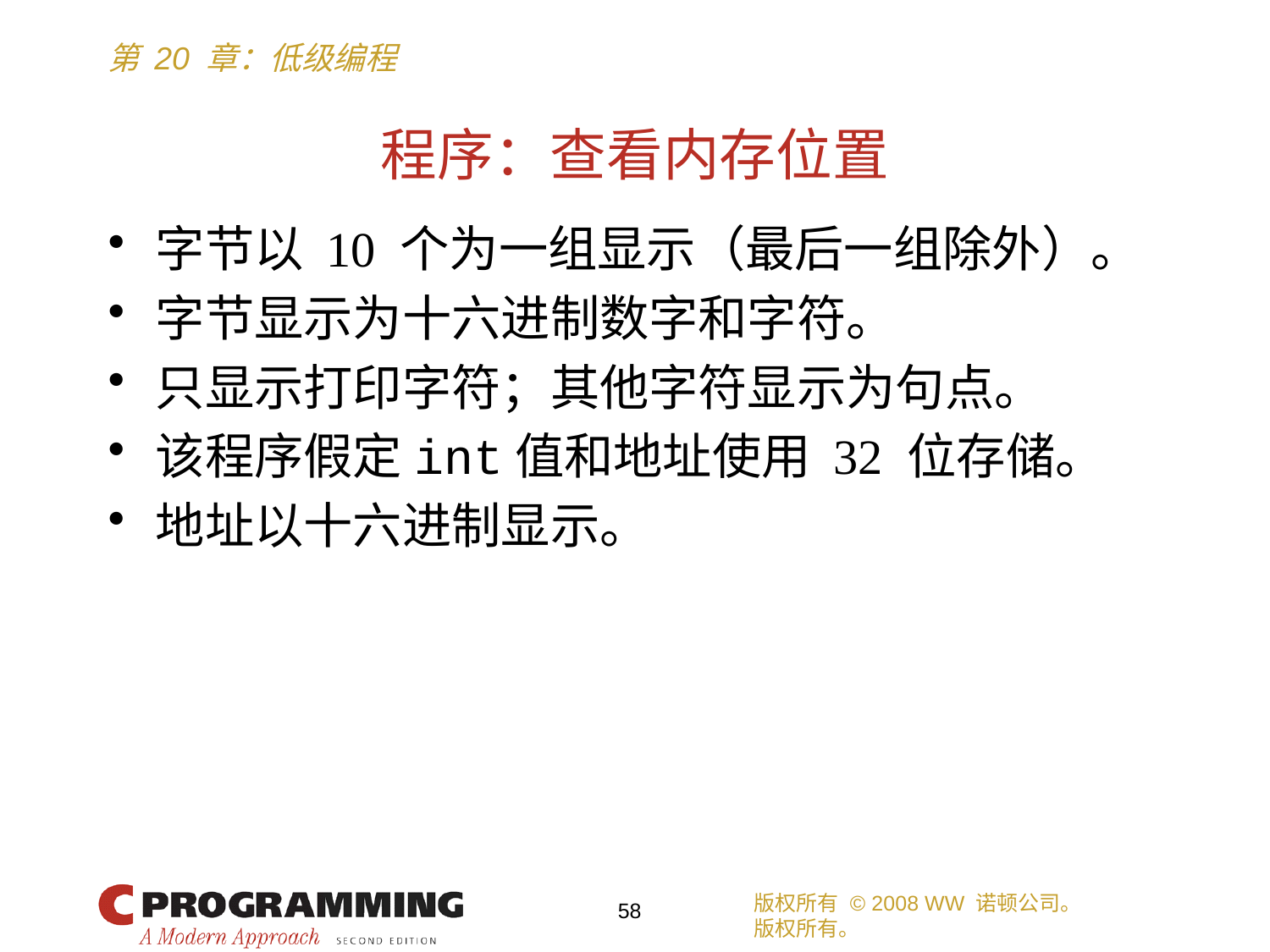

# 程序：查看内存位置
字节以 10 个为一组显示（最后一组除外）。
字节显示为十六进制数字和字符。
只显示打印字符；其他字符显示为句点。
该程序假定int值和地址使用 32 位存储。
地址以十六进制显示。
版权所有 © 2008 WW 诺顿公司。
版权所有。
58